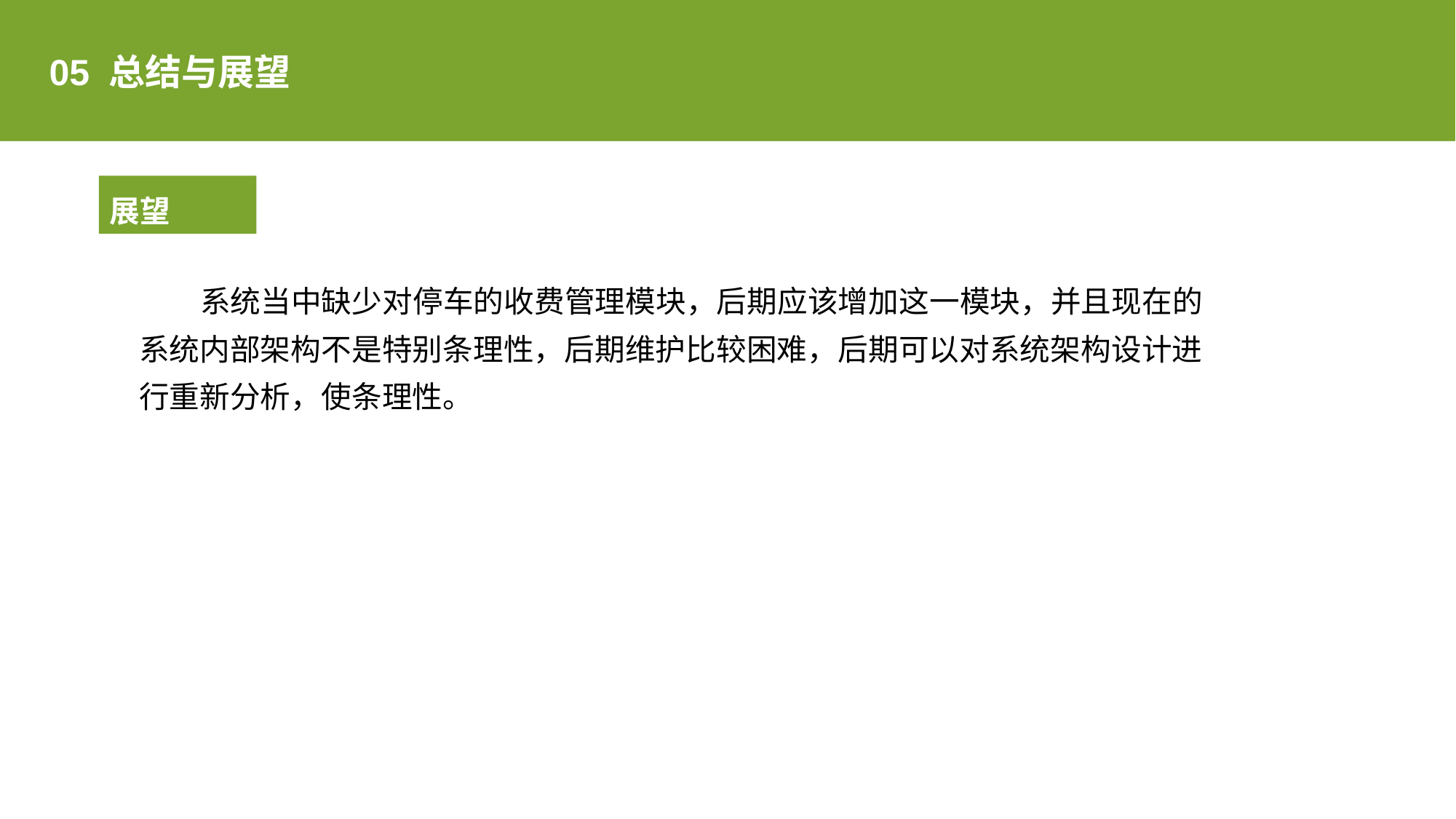

05 总结与展望
展望
        系统当中缺少对停车的收费管理模块，后期应该增加这一模块，并且现在的系统内部架构不是特别条理性，后期维护比较困难，后期可以对系统架构设计进行重新分析，使条理性。